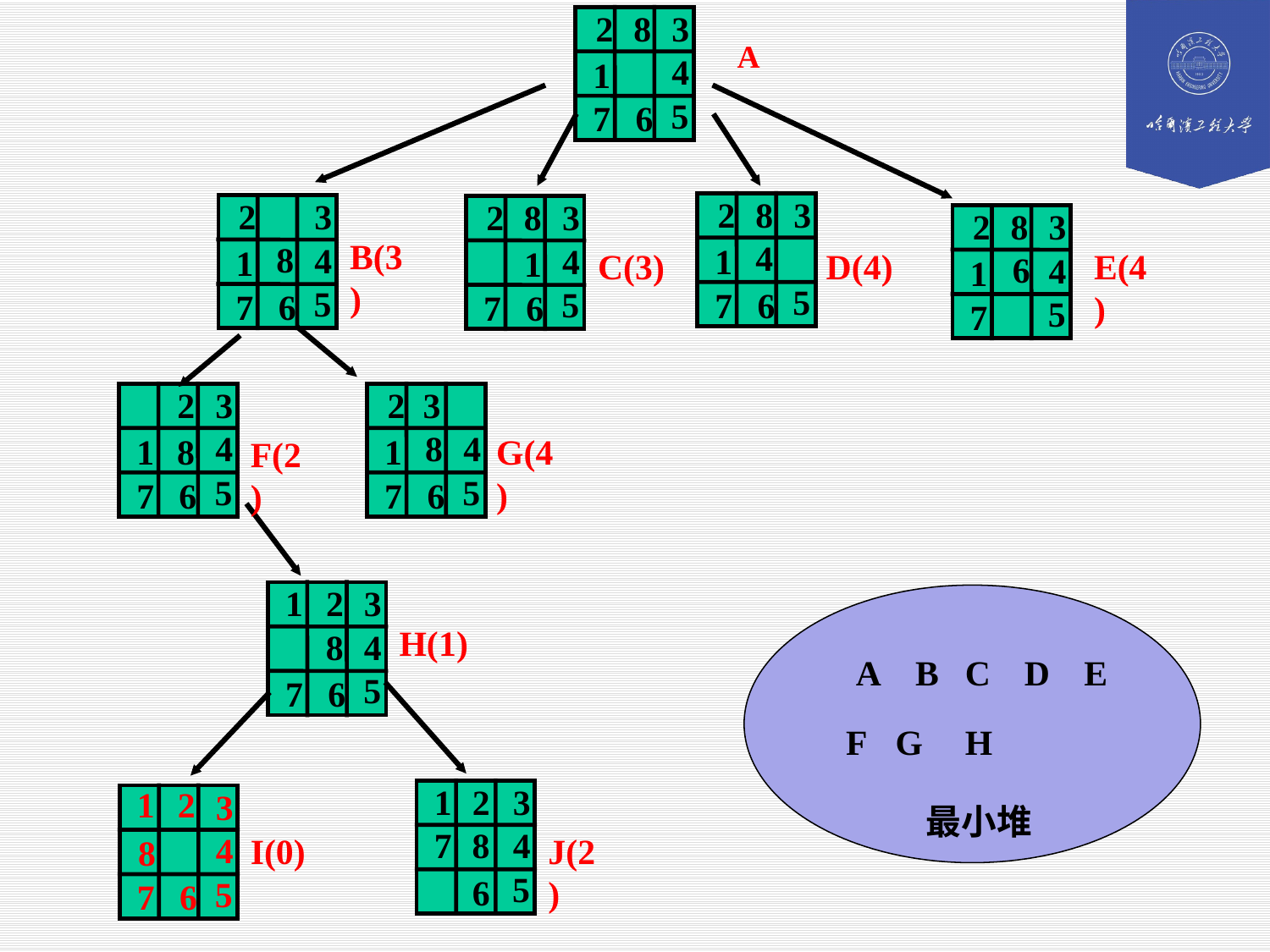

8
2
3

4
1

5
7
6

A

8
2
3

4
1

5
7
6

2
3

8
4
1

5
7
6

8
2
3

4
1

5
7
6

8
2
3

6
4
1

5
7

B(3)
C(3)
D(4)
E(4)

2
3

4
8
1

5
7
6

2
3

8
4
1

5
7
6

G(4)
F(2)

1
2
3

8
4

5
7
6

H(1)
A
B
C
D
E

F
G
H
1
2
3

7
8
4

5
6

1
2
3

4
8

5
7
6

最小堆
I(0)
J(2)